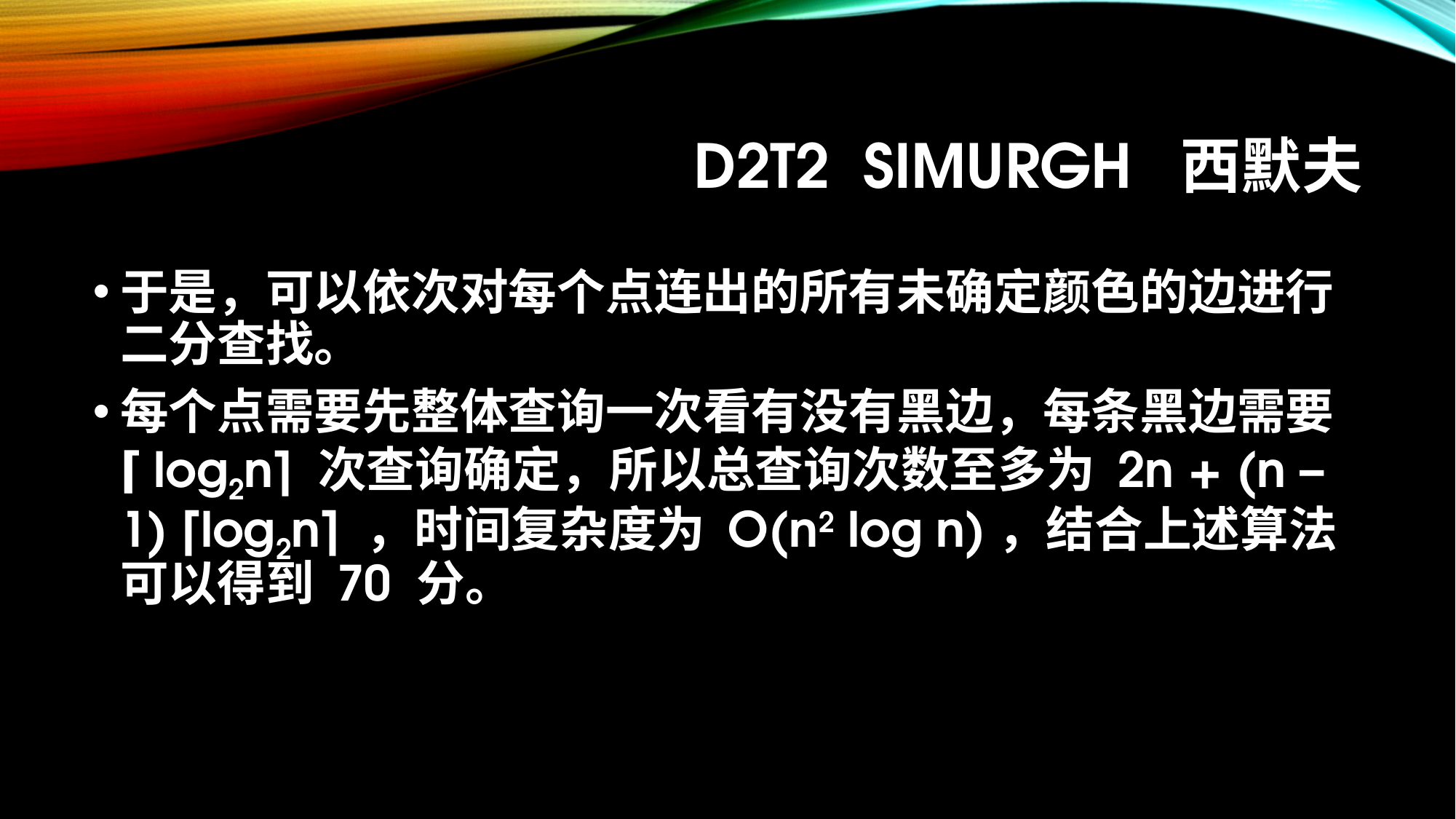

# D2T2  Simurgh  西默夫
于是，可以依次对每个点连出的所有未确定颜色的边进行二分查找。
每个点需要先整体查询一次看有没有黑边，每条黑边需要 ⌈log2n⌉ 次查询确定，所以总查询次数至多为 2n + (n – 1) ⌈log2n⌉ ，时间复杂度为 O(n2 log n)，结合上述算法可以得到 70 分。